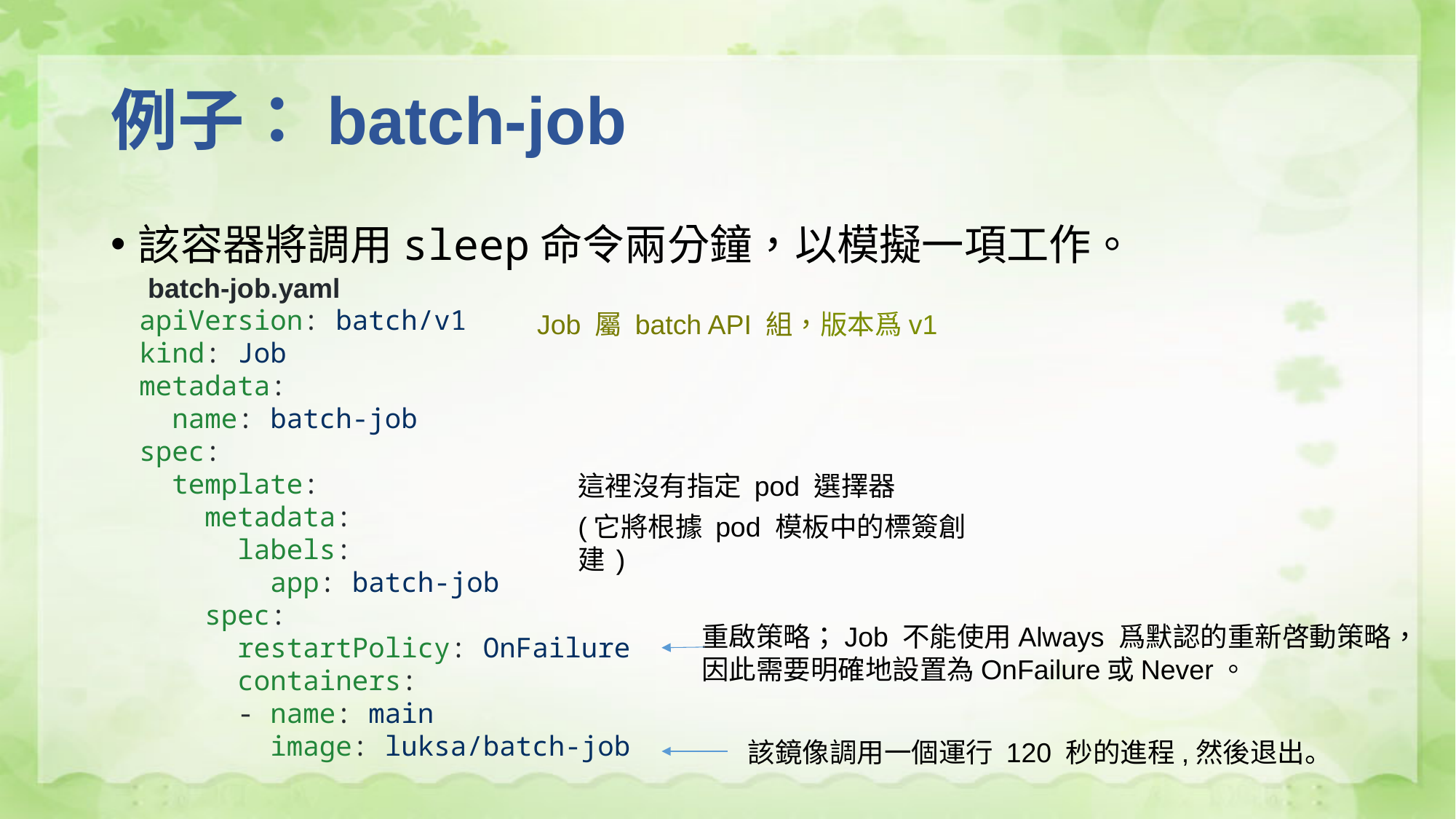

# 例子：batch-job
該容器將調用sleep命令兩分鐘，以模擬一項工作。
batch-job.yaml
apiVersion: batch/v1
kind: Job
metadata:
  name: batch-job
spec:
  template:
    metadata:
      labels:
        app: batch-job
    spec:
      restartPolicy: OnFailure
      containers:
      - name: main
        image: luksa/batch-job
Job 屬 batch API 組，版本爲v1
這裡沒有指定 pod 選擇器
(它將根據 pod 模板中的標簽創建)
重啟策略；Job 不能使用Always 爲默認的重新啓動策略，
因此需要明確地設置為OnFailure或Never。
該鏡像調用一個運行 120 秒的進程,然後退出。